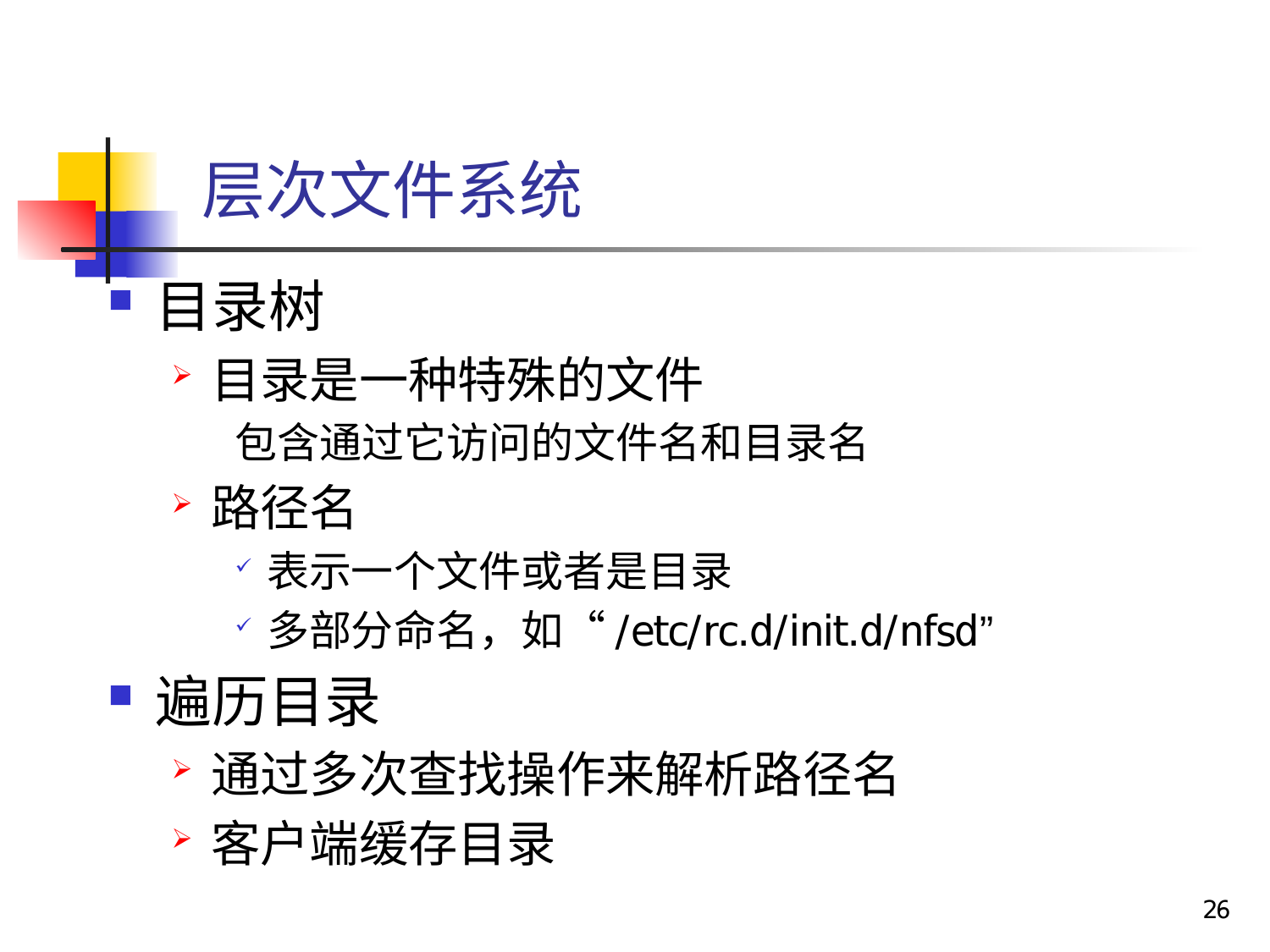

层次文件系统
目录树
目录是一种特殊的文件
包含通过它访问的文件名和目录名
路径名
表示一个文件或者是目录
多部分命名，如“/etc/rc.d/init.d/nfsd”
遍历目录
通过多次查找操作来解析路径名
客户端缓存目录
26